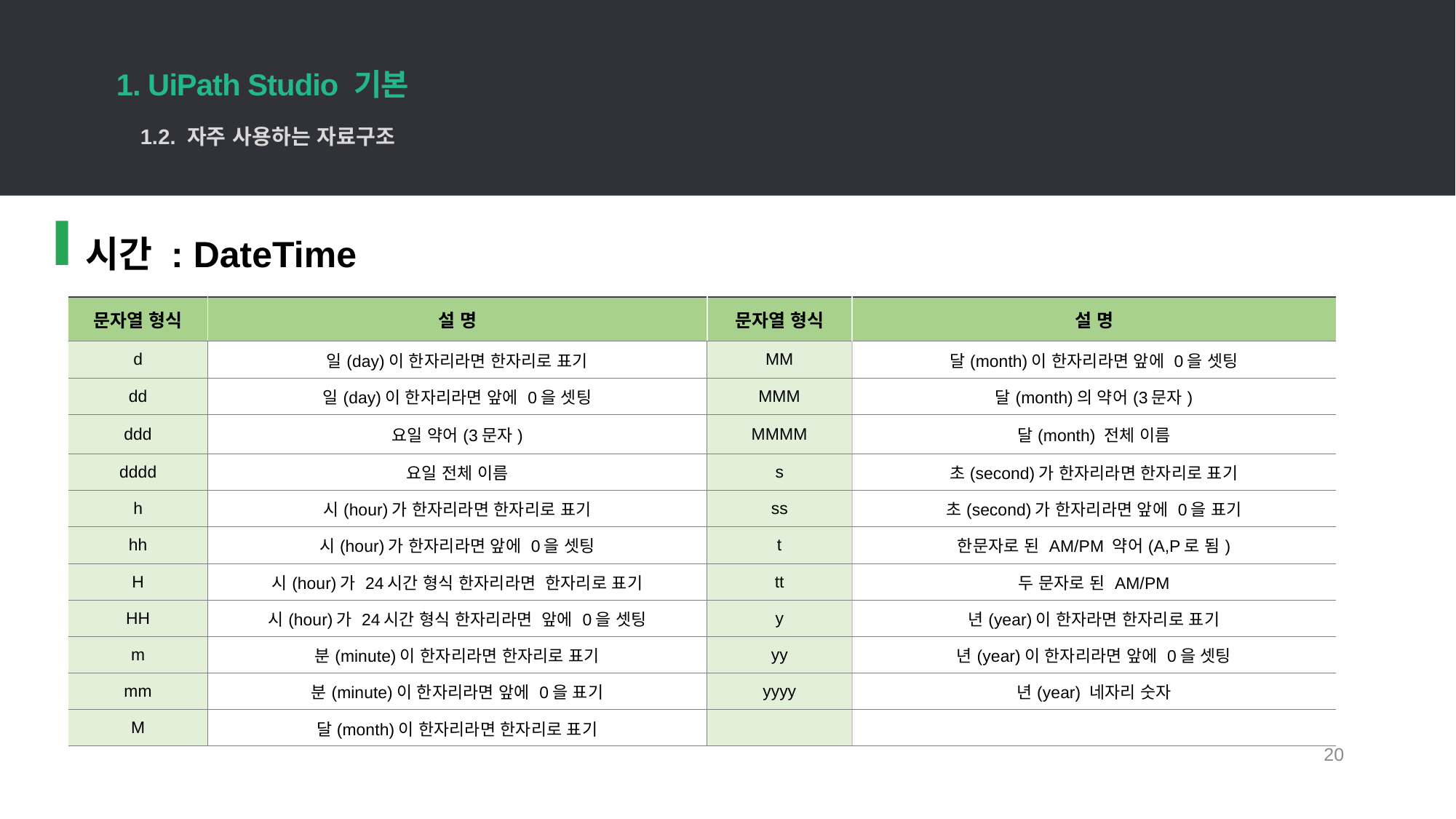

1. UiPath Studio 기본
20
1.2. 자주 사용하는 자료구조
시간 : DateTime

| 문자열 형식 | 설 명 | 문자열 형식 | 설 명 |
| --- | --- | --- | --- |
| d | 일(day)이 한자리라면 한자리로 표기 | MM | 달(month)이 한자리라면 앞에 0을 셋팅 |
| dd | 일(day)이 한자리라면 앞에 0을 셋팅 | MMM | 달(month)의 약어(3문자) |
| ddd | 요일 약어(3문자) | MMMM | 달(month) 전체 이름 |
| dddd | 요일 전체 이름 | s | 초(second)가 한자리라면 한자리로 표기 |
| h | 시(hour)가 한자리라면 한자리로 표기 | ss | 초(second)가 한자리라면 앞에 0을 표기 |
| hh | 시(hour)가 한자리라면 앞에 0을 셋팅 | t | 한문자로 된 AM/PM 약어(A,P로 됨) |
| H | 시(hour)가 24시간 형식 한자리라면 한자리로 표기 | tt | 두 문자로 된 AM/PM |
| HH | 시(hour)가 24시간 형식 한자리라면 앞에 0을 셋팅 | y | 년(year)이 한자라면 한자리로 표기 |
| m | 분(minute)이 한자리라면 한자리로 표기 | yy | 년(year)이 한자리라면 앞에 0을 셋팅 |
| mm | 분(minute)이 한자리라면 앞에 0을 표기 | yyyy | 년(year) 네자리 숫자 |
| M | 달(month)이 한자리라면 한자리로 표기 |  |  |
20